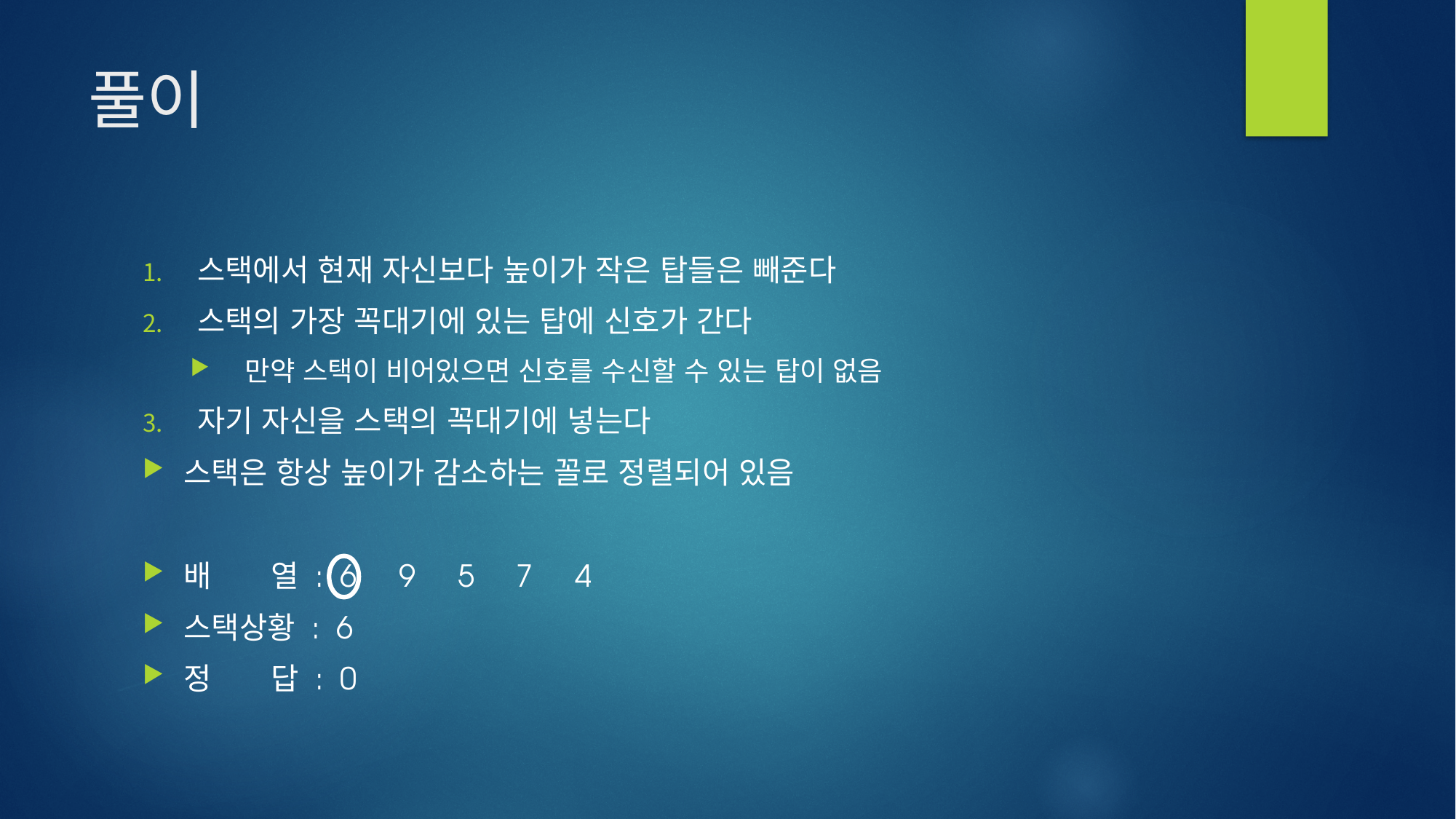

# 풀이
스택에서 현재 자신보다 높이가 작은 탑들은 빼준다
스택의 가장 꼭대기에 있는 탑에 신호가 간다
만약 스택이 비어있으면 신호를 수신할 수 있는 탑이 없음
자기 자신을 스택의 꼭대기에 넣는다
스택은 항상 높이가 감소하는 꼴로 정렬되어 있음

배       열 :  6     9     5     7     4
스택상황 :  6
정       답 :  0